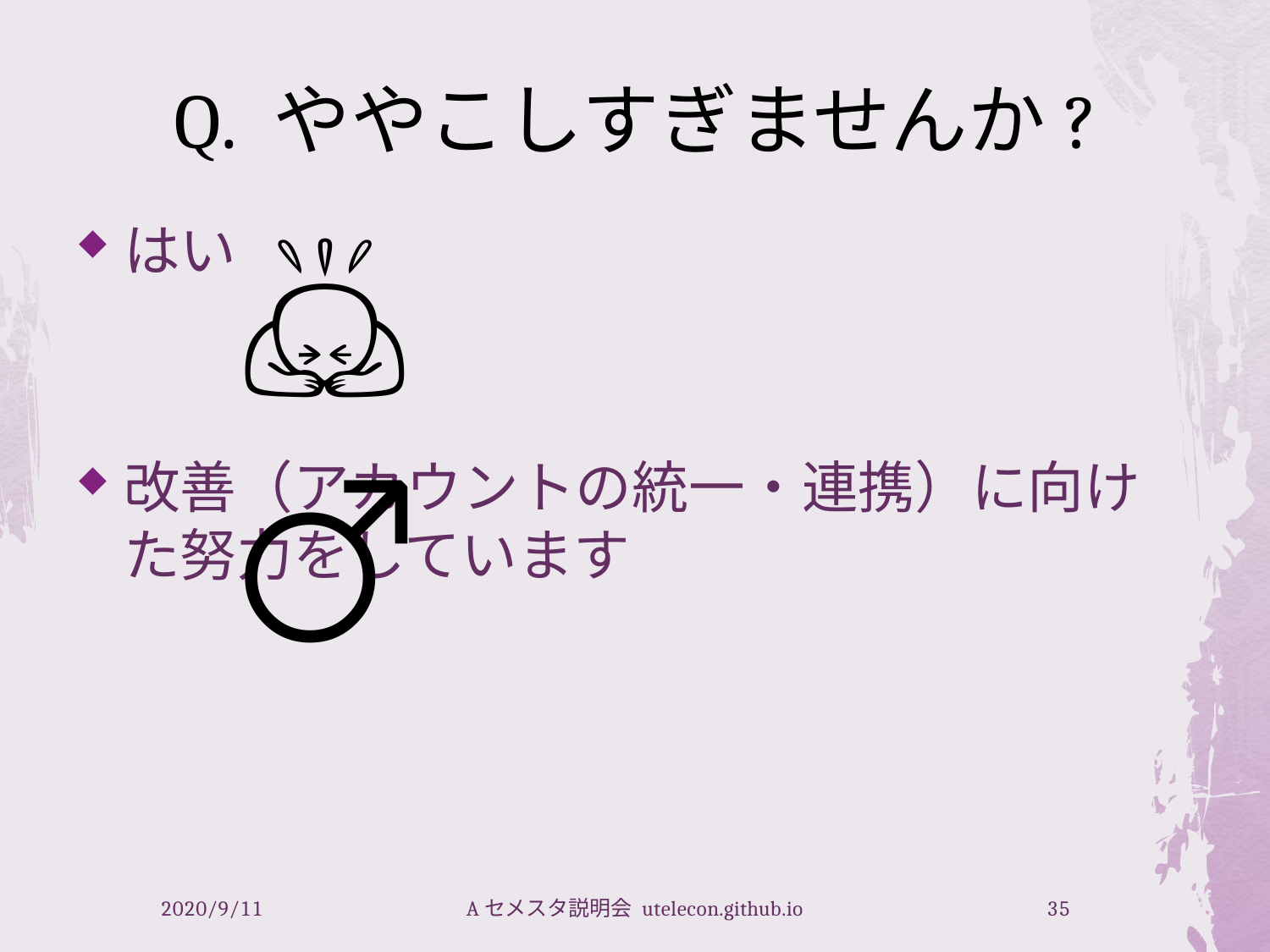

# Q. ややこしすぎませんか?
🙇‍♂️
はい

改善（アカウントの統一・連携）に向けた努力をしています
2020/9/11
Aセメスタ説明会 utelecon.github.io
35